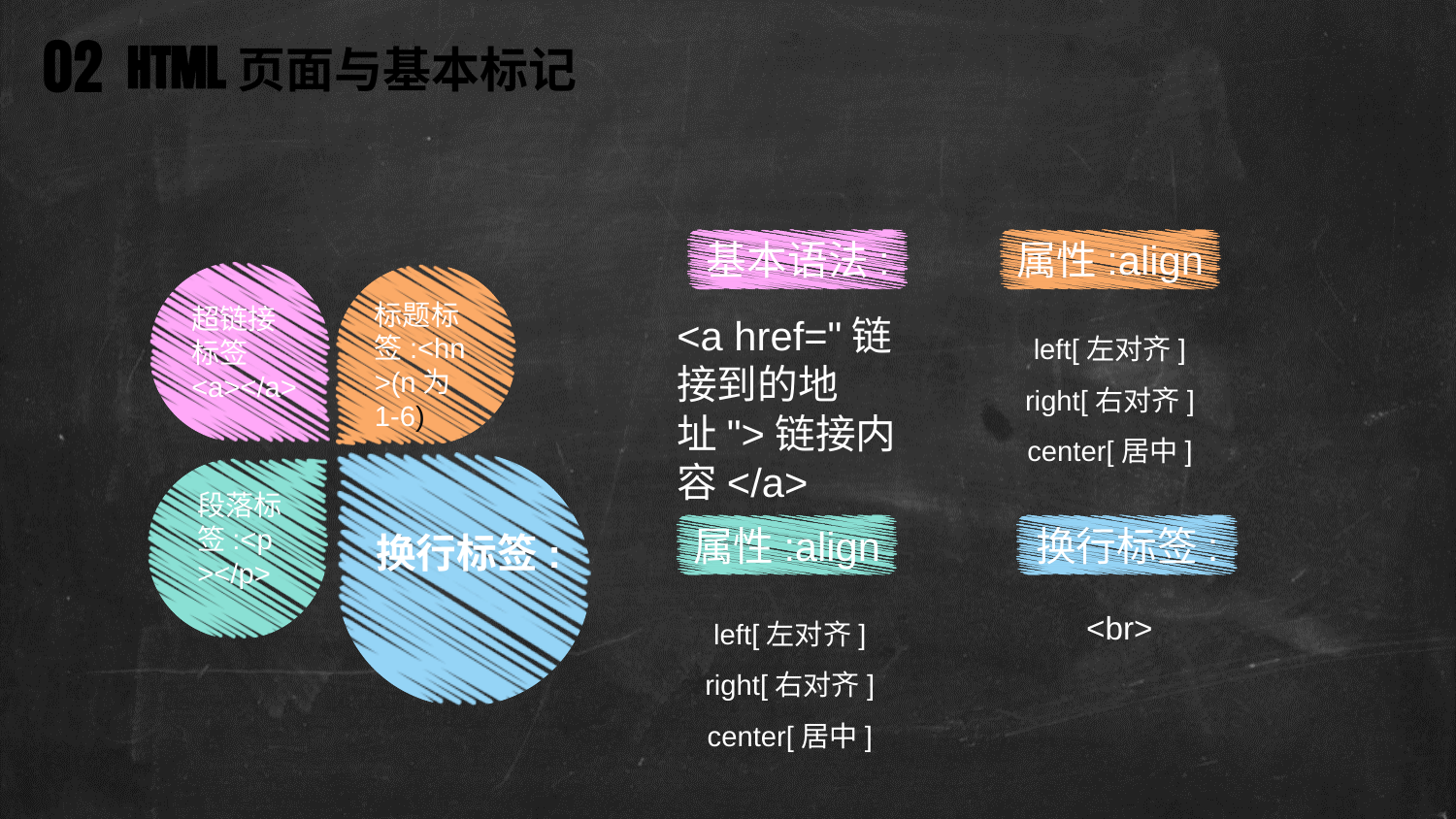

02
HTML页面与基本标记
基本语法:
<a href="链接到的地址">链接内容</a>
属性:align
left[左对齐] right[右对齐] center[居中]

标题标签:<hn>(n为1-6)
超链接标签<a></a>

段落标签:<p></p>

属性:align
left[左对齐] right[右对齐] center[居中]
换行标签:
<br>
换行标签: